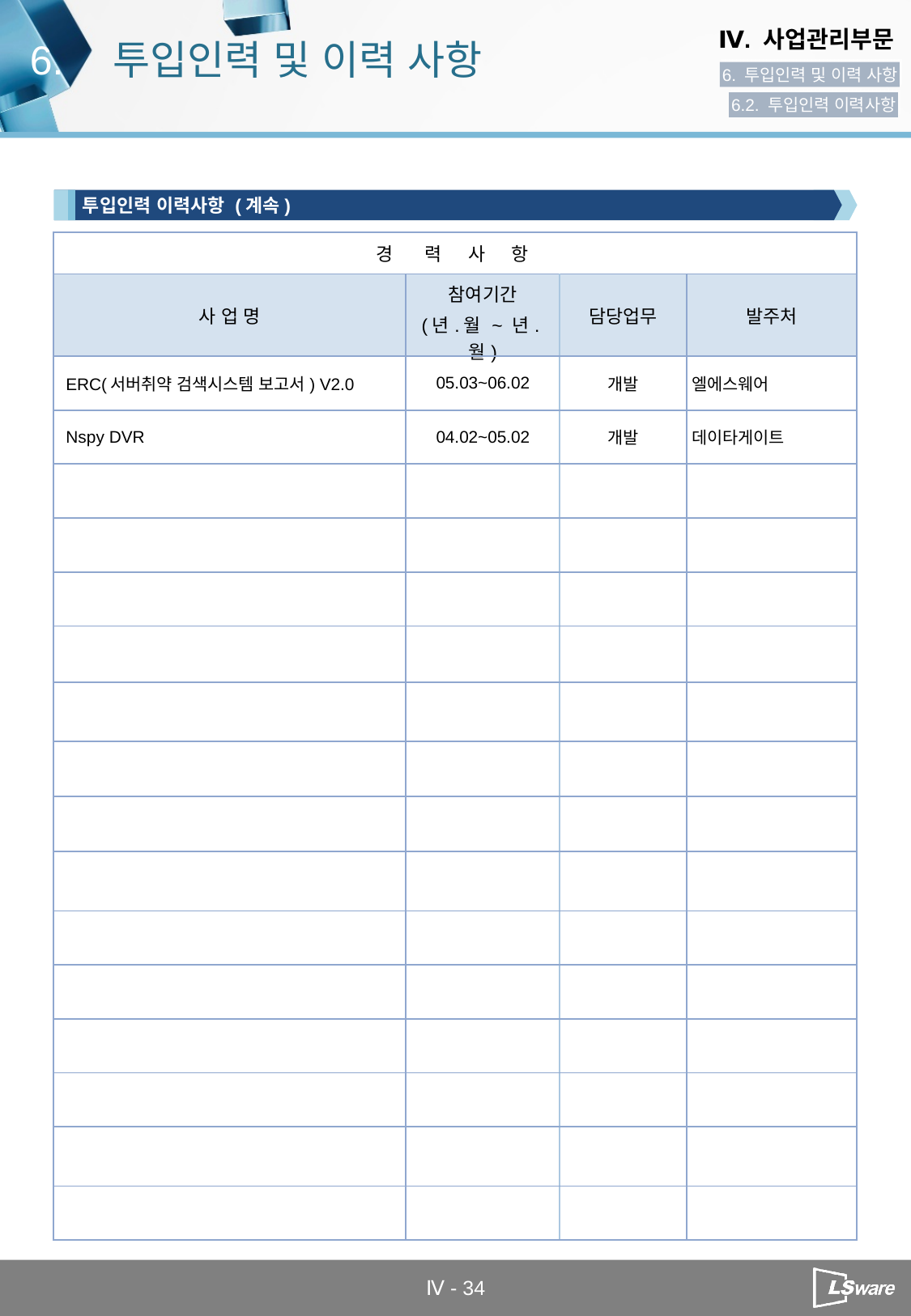

6.
투입인력 및 이력 사항
6. 투입인력 및 이력 사항
6.2. 투입인력 이력사항

투입인력 이력사항 (계속)
| 경 력 사 항 |  |  |  |
| --- | --- | --- | --- |
| 사 업 명 | 참여기간 (년.월 ~ 년.월) | 담당업무 | 발주처 |
| ERC(서버취약 검색시스템 보고서) V2.0 | 05.03~06.02 | 개발 | 엘에스웨어 |
| Nspy DVR | 04.02~05.02 | 개발 | 데이타게이트 |
|  |  |  |  |
|  |  |  |  |
|  |  |  |  |
|  |  |  |  |
|  |  |  |  |
|  |  |  |  |
|  |  |  |  |
|  |  |  |  |
|  |  |  |  |
|  |  |  |  |
|  |  |  |  |
|  |  |  |  |
|  |  |  |  |
|  |  |  |  |